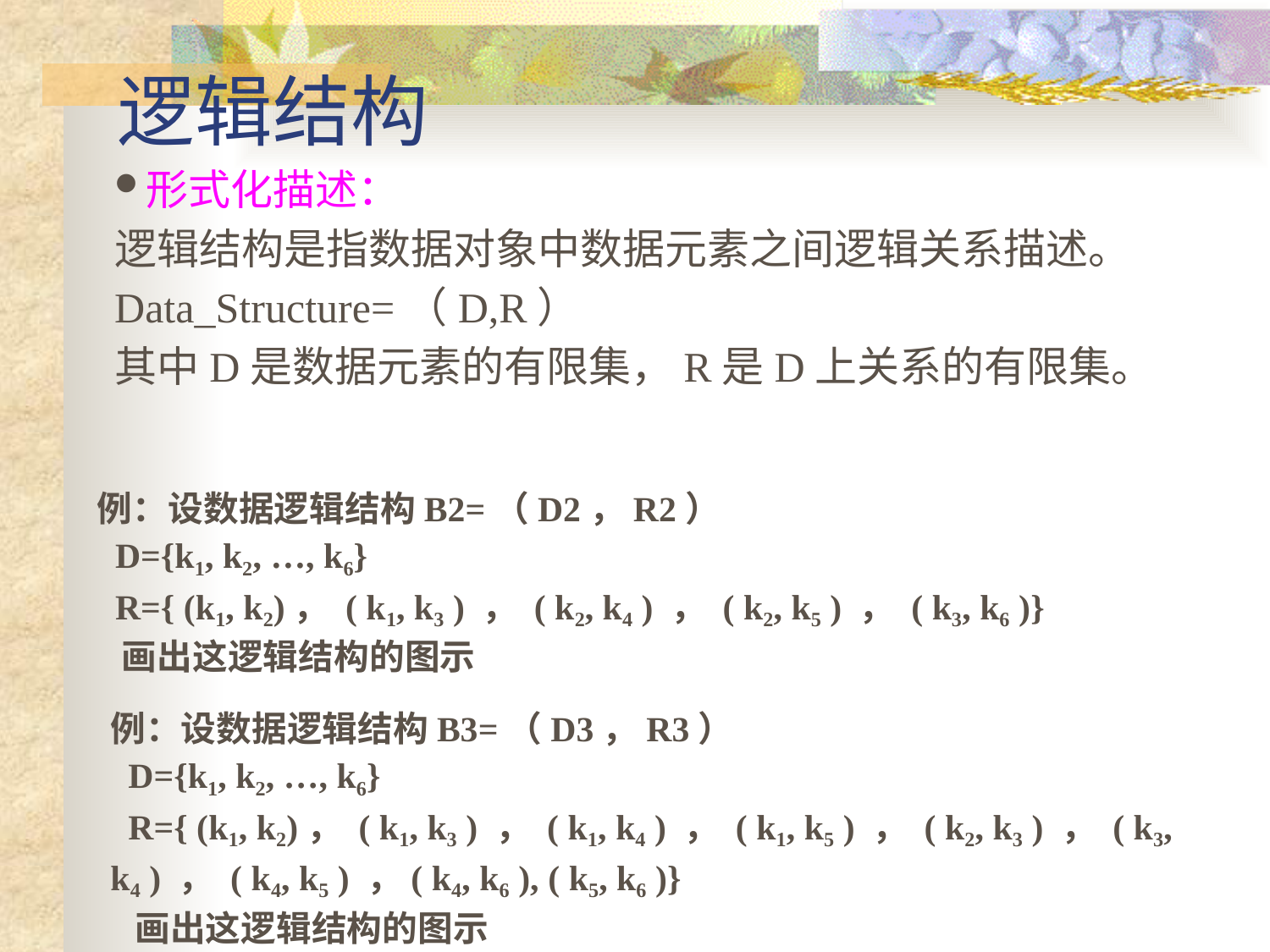

# 逻辑结构
形式化描述：
逻辑结构是指数据对象中数据元素之间逻辑关系描述。
Data_Structure=（D,R）
其中D是数据元素的有限集，R是D上关系的有限集。
例：设数据逻辑结构B2=（D2，R2）
  D={k1, k2, …, k6}
  R={ (k1, k2)， ( k1, k3 ) ， ( k2, k4 ) ， ( k2, k5 ) ， ( k3, k6 )}
  画出这逻辑结构的图示
例：设数据逻辑结构B3=（D3，R3）
  D={k1, k2, …, k6}
  R={ (k1, k2)， ( k1, k3 ) ， ( k1, k4 ) ， ( k1, k5 ) ， ( k2, k3 ) ， ( k3, k4 ) ， ( k4, k5 ) ，( k4, k6 ), ( k5, k6 )}
  画出这逻辑结构的图示